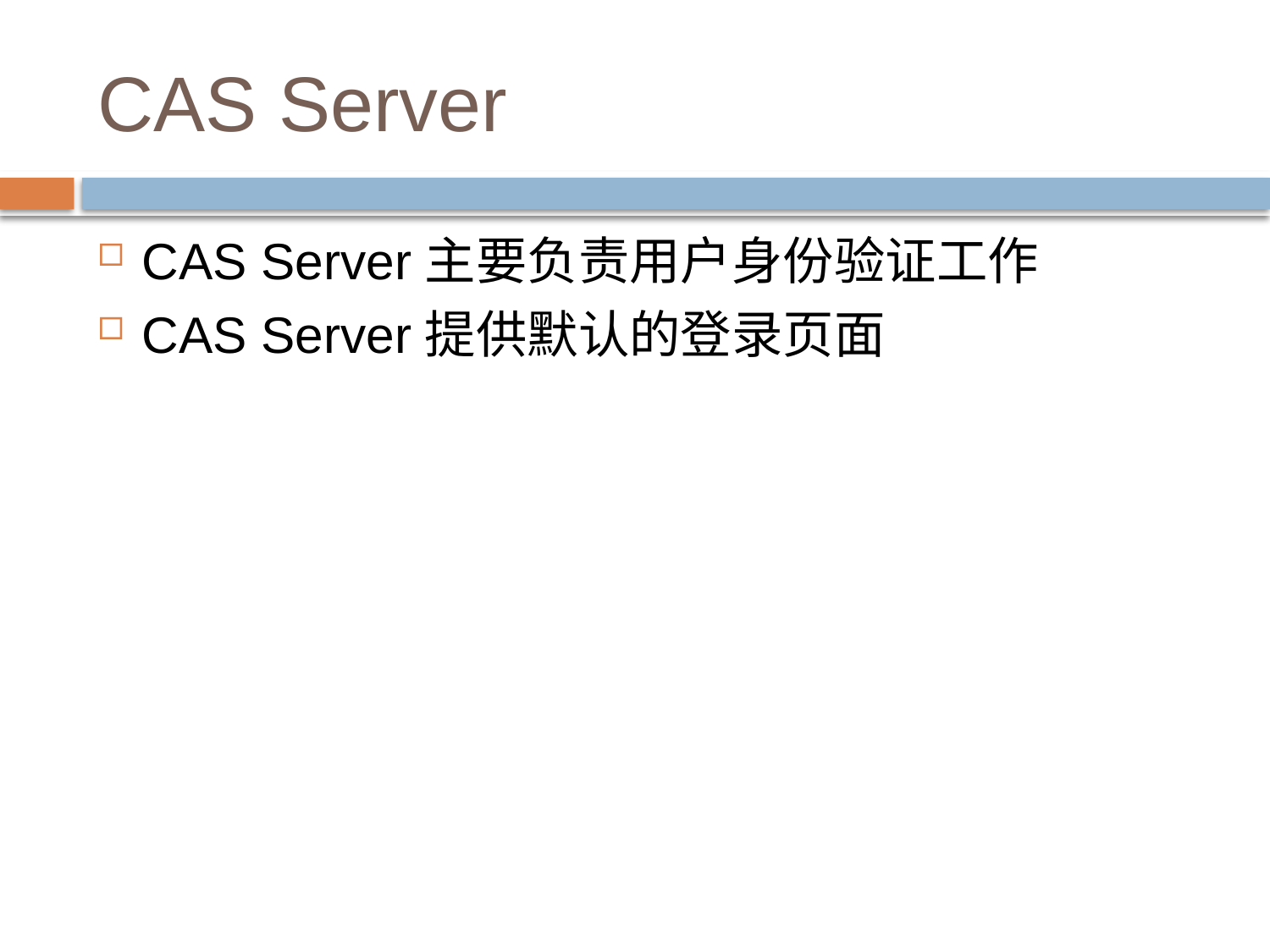

# CAS Server
CAS Server主要负责用户身份验证工作
CAS Server提供默认的登录页面